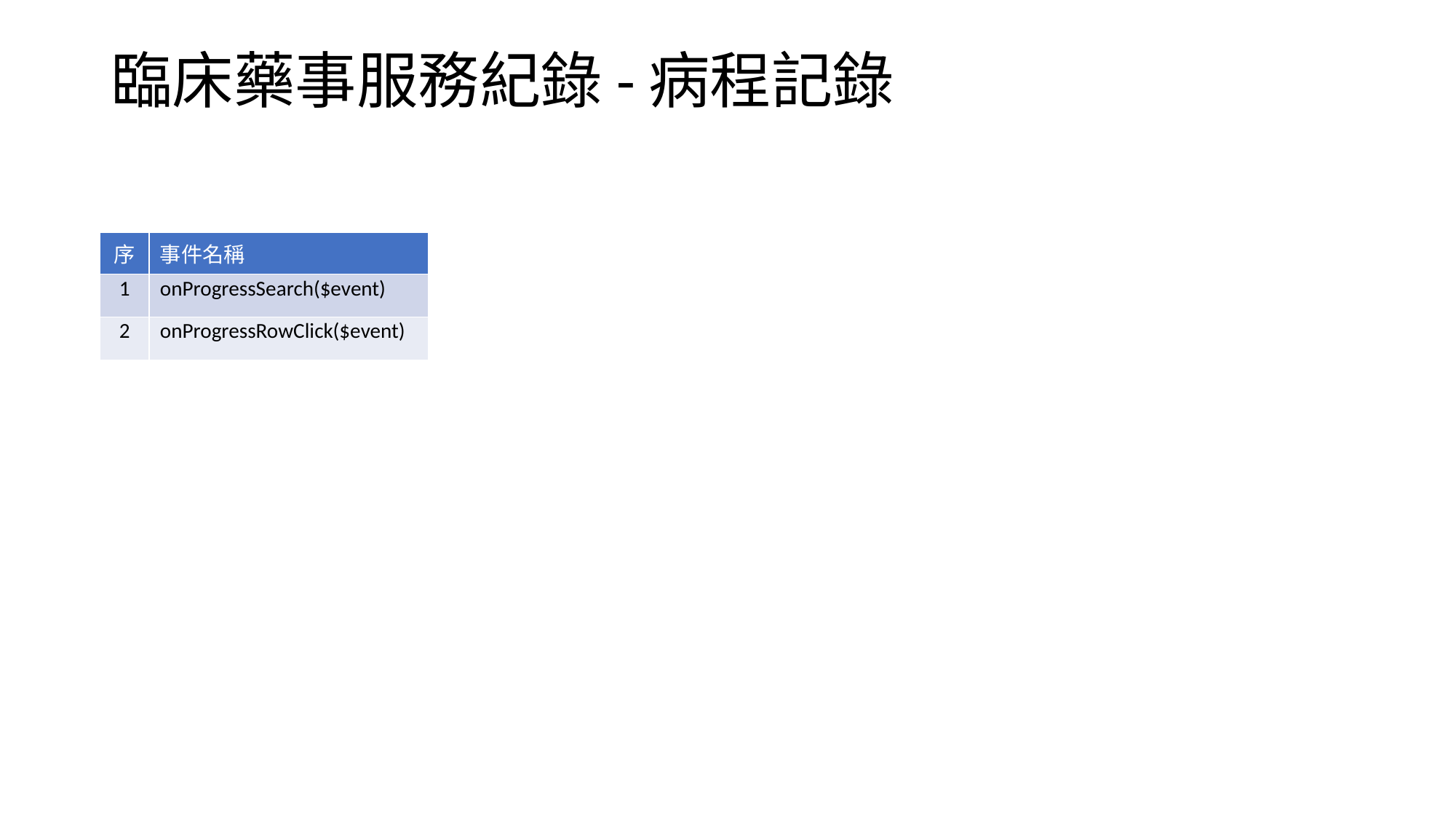

# 臨床藥事服務紀錄-病程記錄
| 序 | 事件名稱 |
| --- | --- |
| 1 | onProgressSearch($event) |
| 2 | onProgressRowClick($event) |